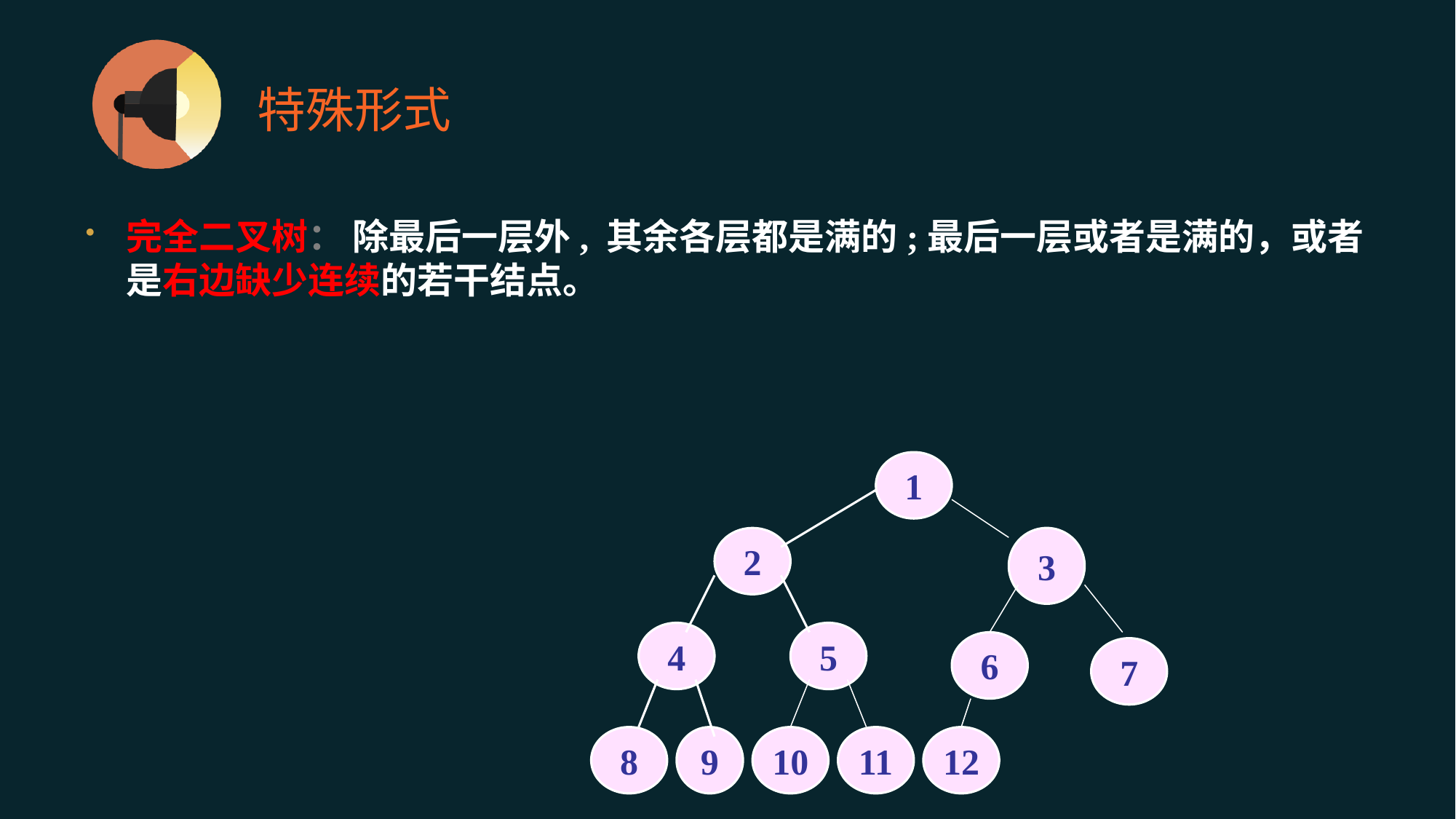

# 特殊形式
完全二叉树： 除最后一层外, 其余各层都是满的;最后一层或者是满的，或者是右边缺少连续的若干结点。

1

2
3

4
5
6
7

8
9
10
11
12